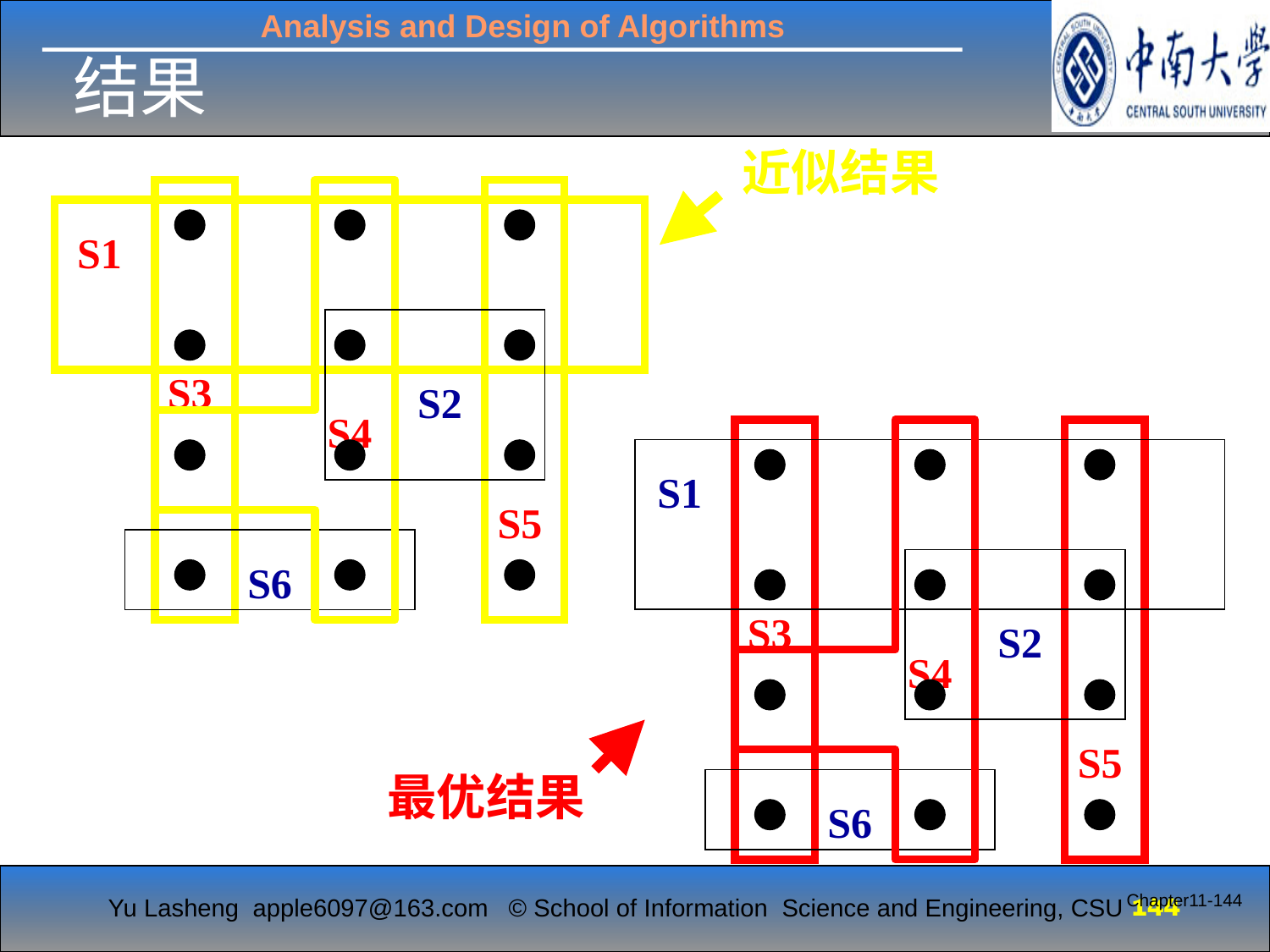

结果
#
近似结果

S1

S3
S2
S4

S1
S5

S6

S3
S2
S4

S5
最优结果

S6

Chapter11-144
144